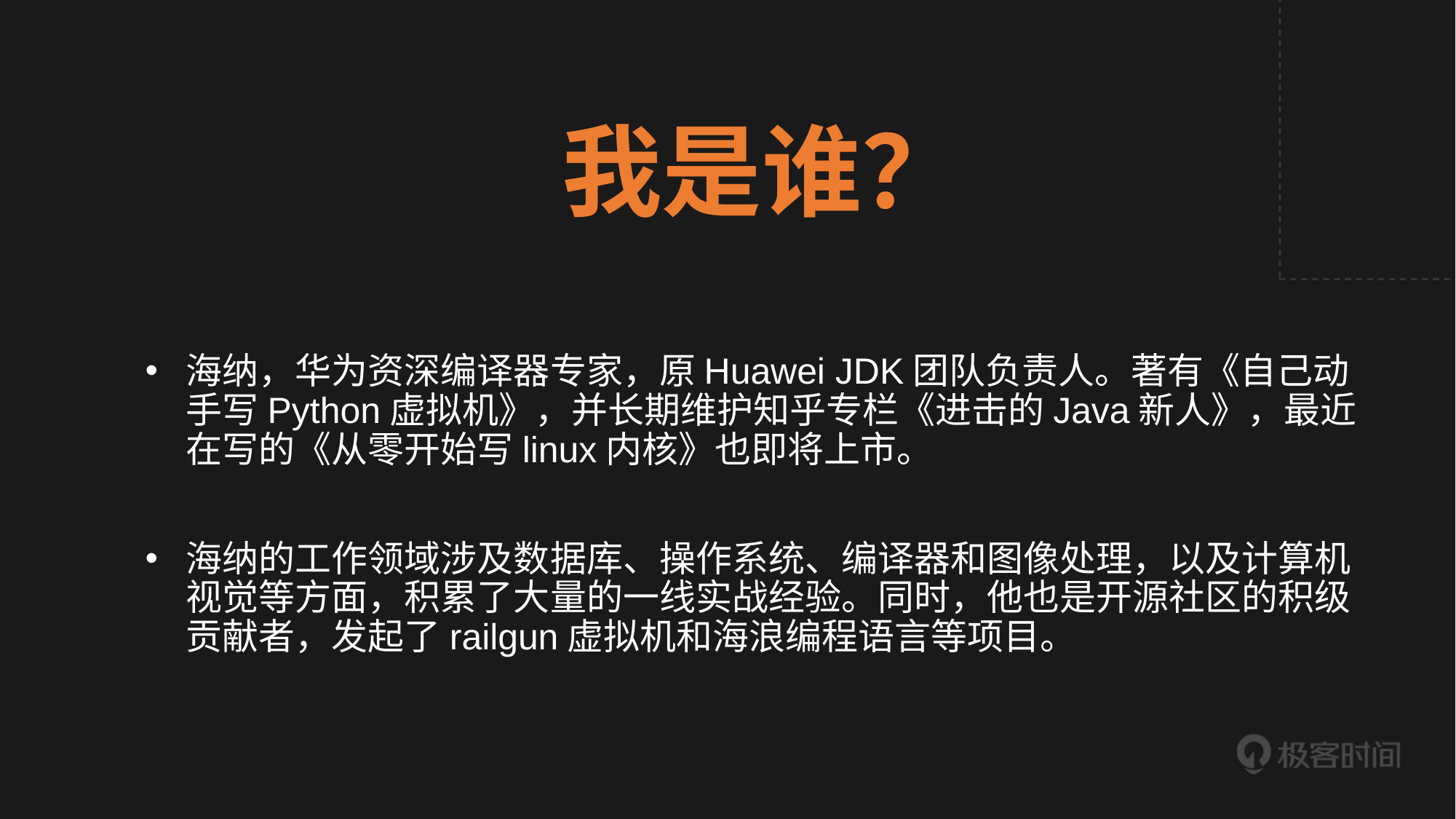

# 我是谁？

海纳，华为资深编译器专家，原Huawei JDK团队负责人。著有《自己动手写Python虚拟机》，并长期维护知乎专栏《进击的Java新人》，最近在写的《从零开始写linux内核》也即将上市。

海纳的工作领域涉及数据库、操作系统、编译器和图像处理，以及计算机视觉等方面，积累了大量的一线实战经验。同时，他也是开源社区的积级贡献者，发起了railgun虚拟机和海浪编程语言等项目。